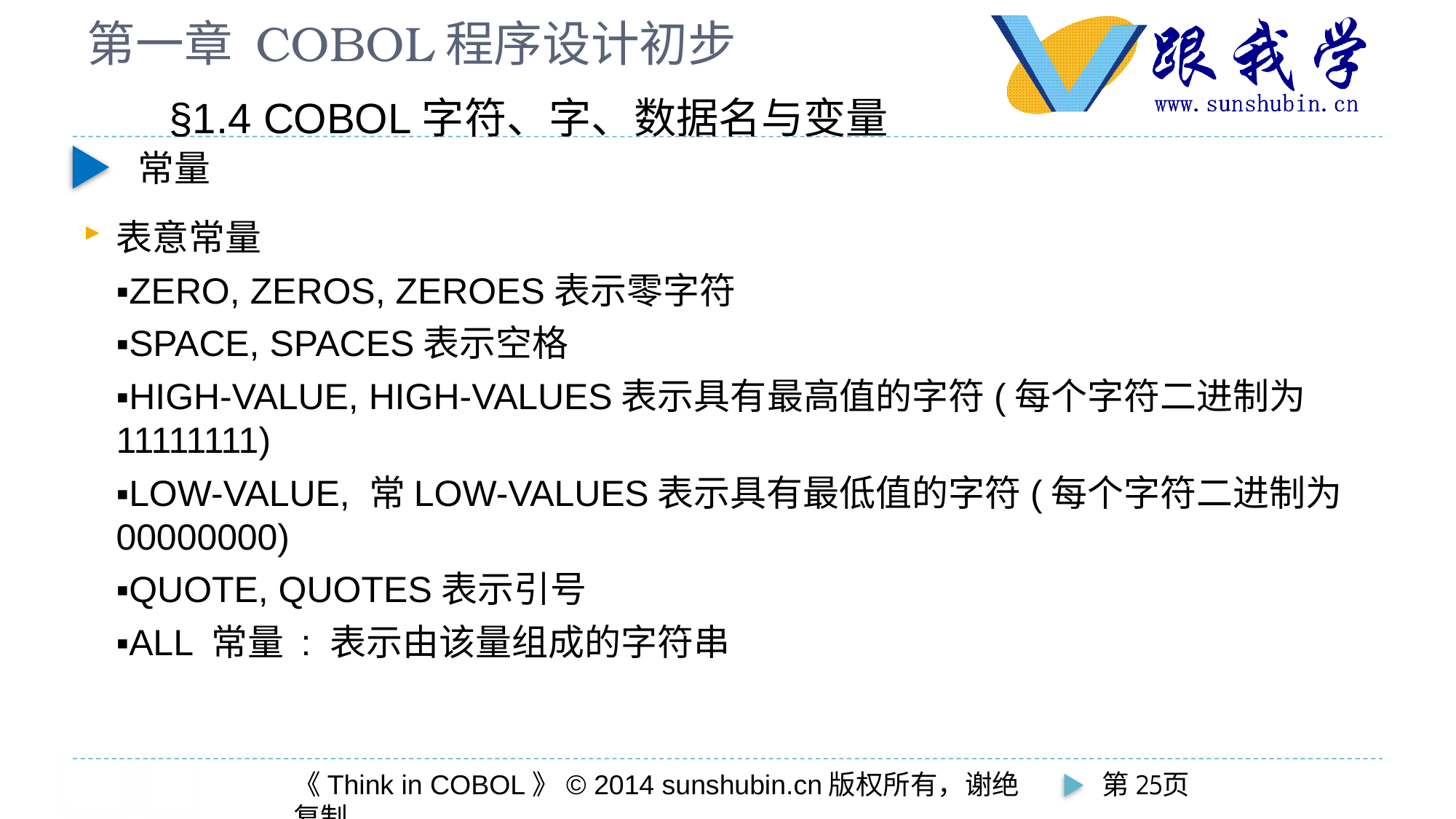

# 第一章 COBOL程序设计初步
§1.4 COBOL字符、字、数据名与变量
常量
表意常量
	▪ZERO, ZEROS, ZEROES表示零字符
	▪SPACE, SPACES表示空格
	▪HIGH-VALUE, HIGH-VALUES表示具有最高值的字符(每个字符二进制为11111111)
	▪LOW-VALUE, 常LOW-VALUES表示具有最低值的字符(每个字符二进制为00000000)
	▪QUOTE, QUOTES表示引号
	▪ALL 常量 : 表示由该量组成的字符串